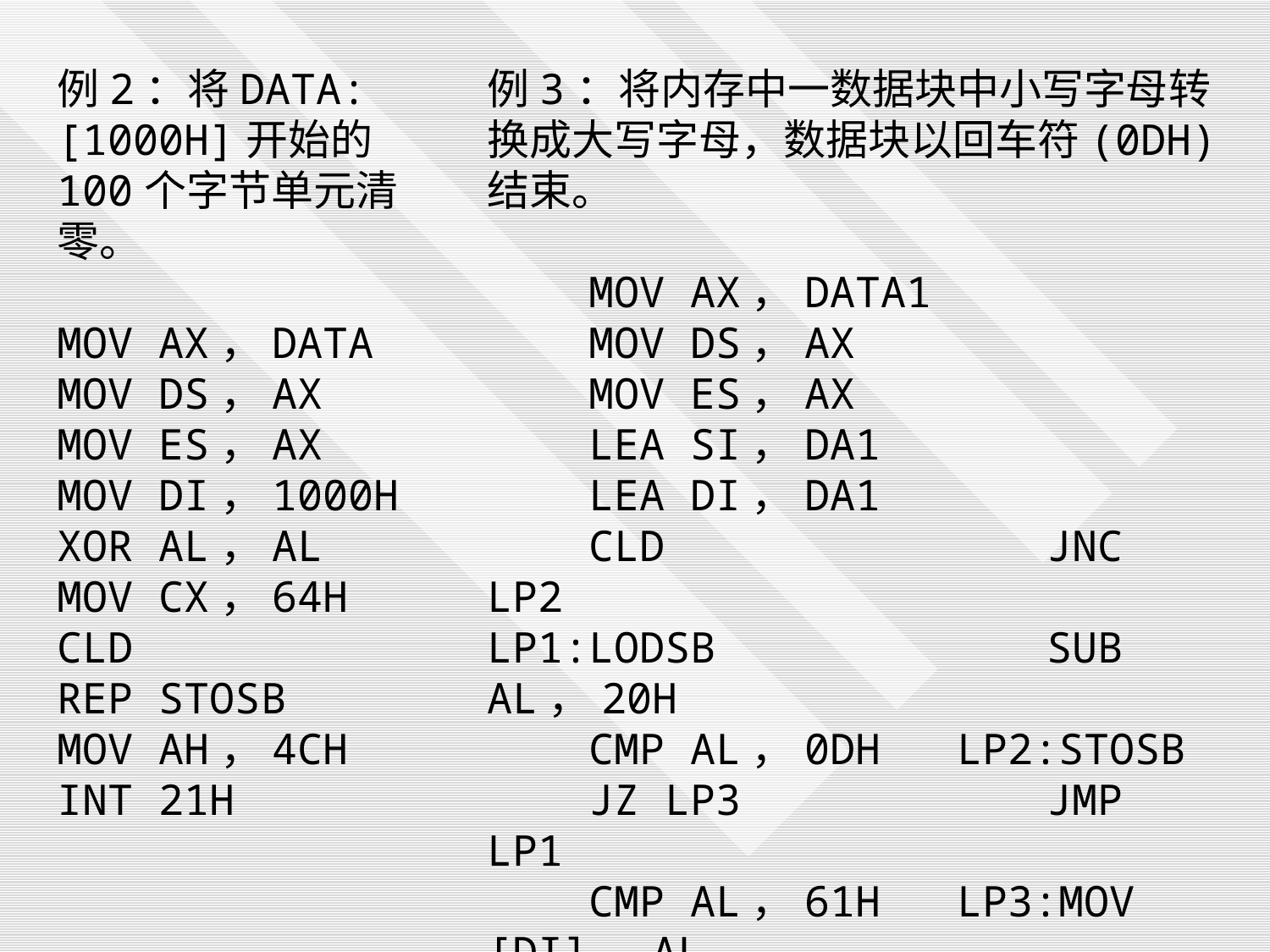

例2：将DATA:[1000H]开始的100个字节单元清零。

MOV AX，DATA
MOV DS，AX
MOV ES，AX
MOV DI，1000H
XOR AL，AL
MOV CX，64H
CLD
REP STOSB
MOV AH，4CH
INT 21H
例3：将内存中一数据块中小写字母转换成大写字母，数据块以回车符(0DH)结束。

    MOV AX，DATA1
    MOV DS，AX
    MOV ES，AX
    LEA SI，DA1
    LEA DI，DA1
    CLD               JNC LP2
LP1:LODSB             SUB AL，20H
    CMP AL，0DH   LP2:STOSB
    JZ LP3            JMP LP1
    CMP AL，61H   LP3:MOV [DI]，AL
    JC LP2            HLT
    CMP AL，7BH